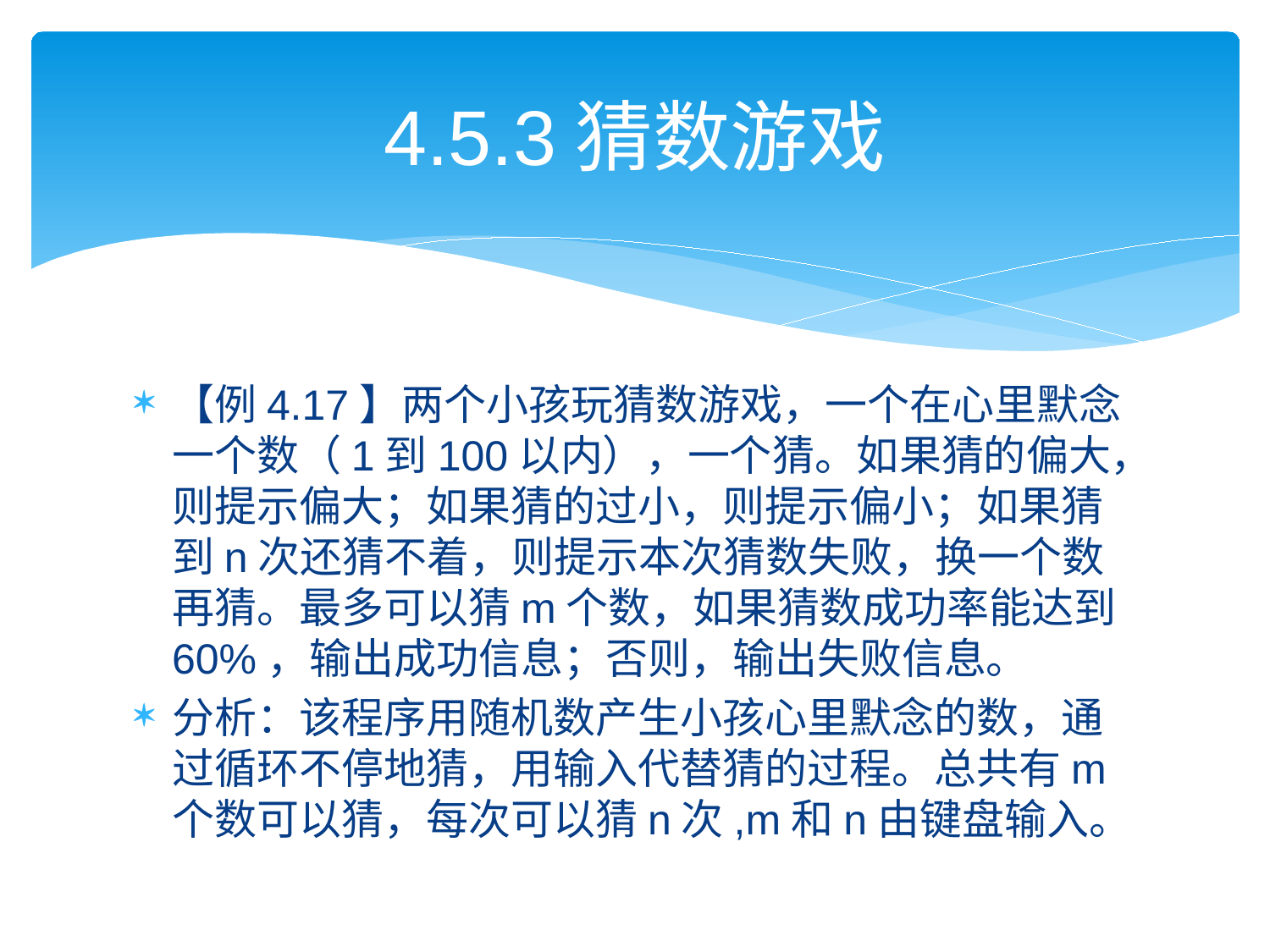

# 4.5.3猜数游戏
【例4.17】两个小孩玩猜数游戏，一个在心里默念一个数（1到100以内），一个猜。如果猜的偏大，则提示偏大；如果猜的过小，则提示偏小；如果猜到n次还猜不着，则提示本次猜数失败，换一个数再猜。最多可以猜m个数，如果猜数成功率能达到60%，输出成功信息；否则，输出失败信息。
分析：该程序用随机数产生小孩心里默念的数，通过循环不停地猜，用输入代替猜的过程。总共有m个数可以猜，每次可以猜n次,m和n由键盘输入。